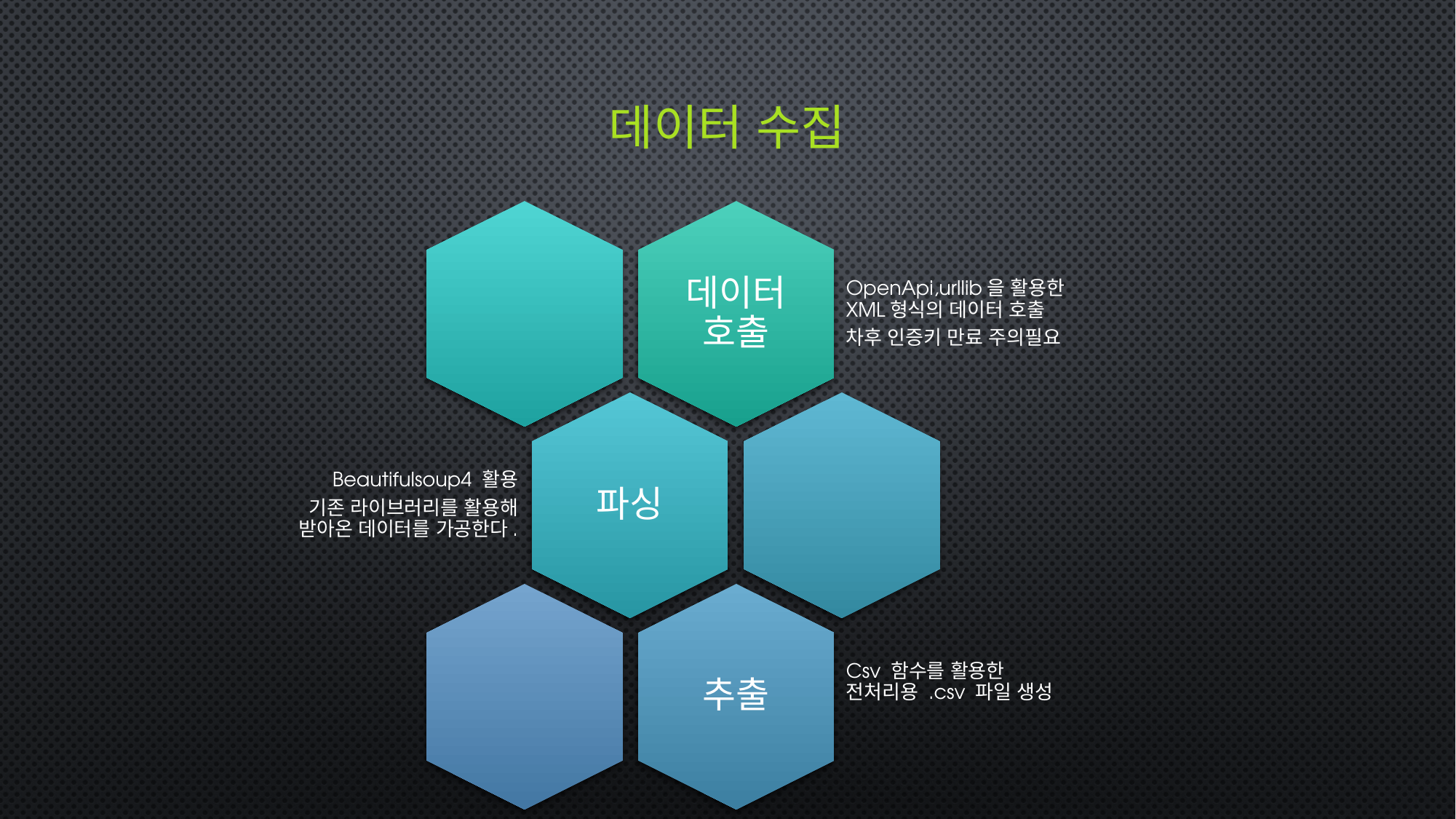

# 데이터 수집
데이터 호출
OpenApi,urllib을 활용한 XML형식의 데이터 호출
차후 인증키 만료 주의필요

파싱
Beautifulsoup4 활용
기존 라이브러리를 활용해 받아온 데이터를 가공한다.

추출
Csv 함수를 활용한
전처리용 .csv 파일 생성